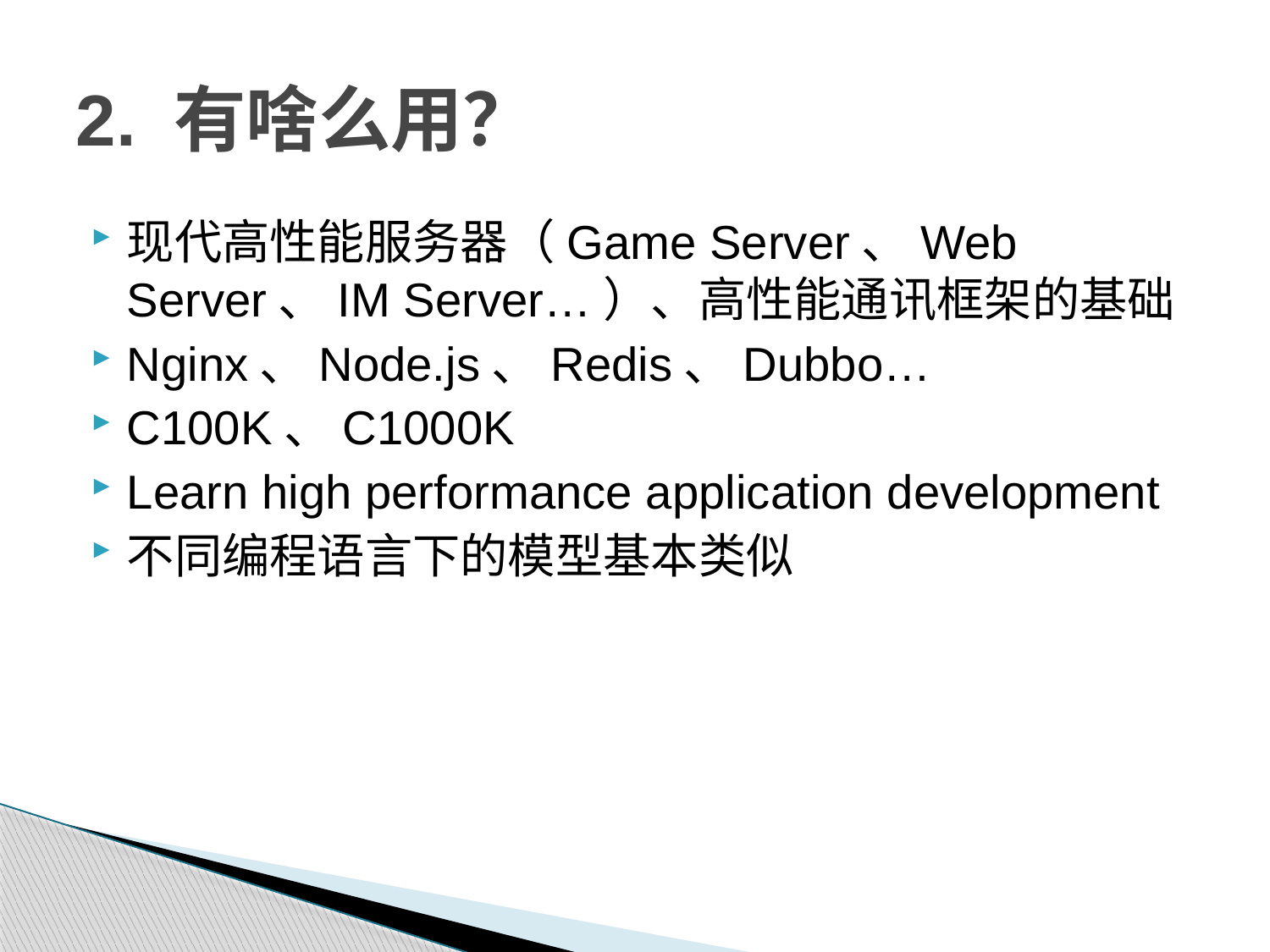

# 2. 有啥么用？
现代高性能服务器（Game Server、Web Server、IM Server…）、高性能通讯框架的基础
Nginx、Node.js、Redis、Dubbo…
C100K、C1000K
Learn high performance application development
不同编程语言下的模型基本类似